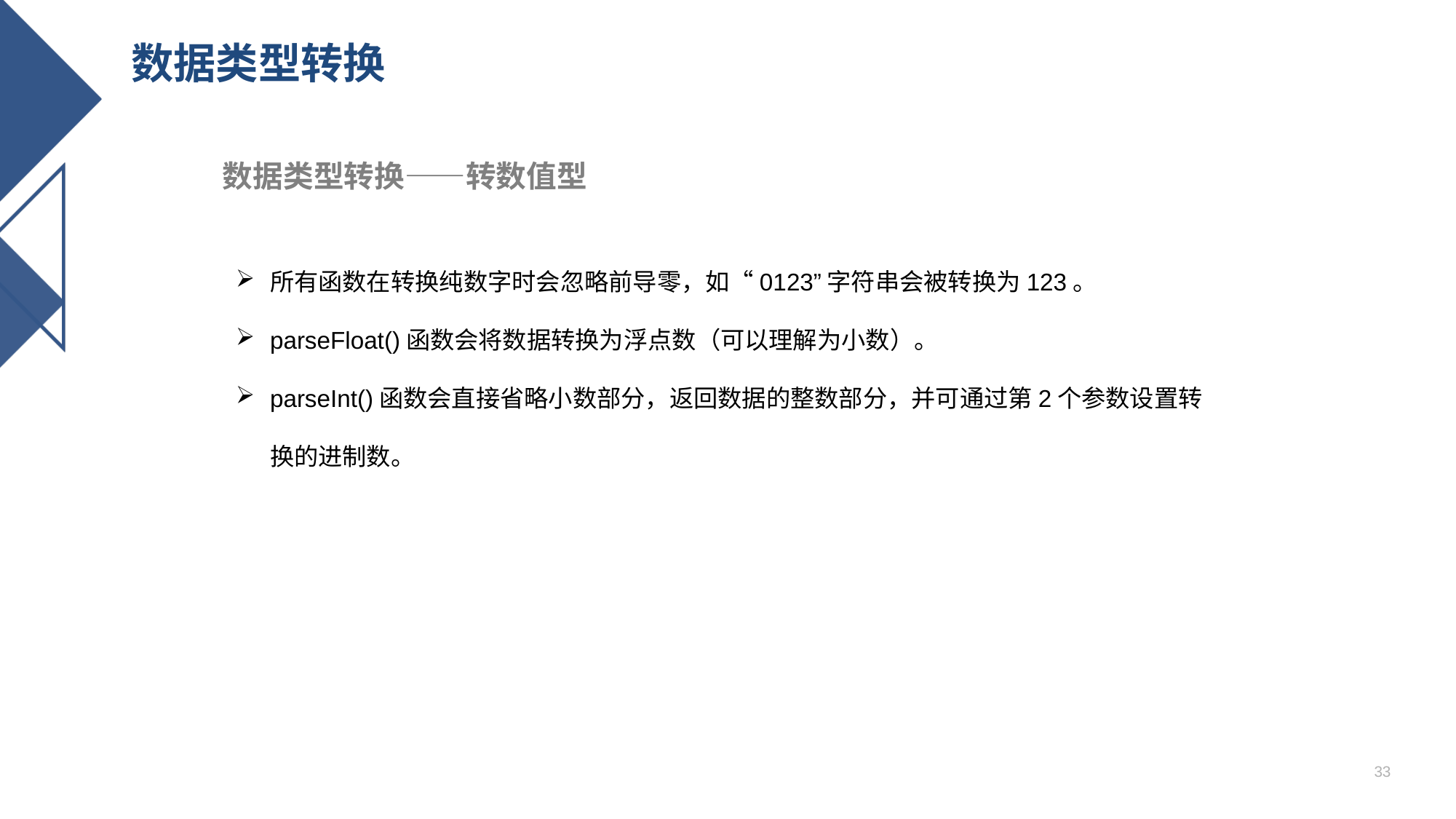

# 数据类型转换
数据类型转换——转数值型
所有函数在转换纯数字时会忽略前导零，如“0123”字符串会被转换为123。
parseFloat()函数会将数据转换为浮点数（可以理解为小数）。
parseInt()函数会直接省略小数部分，返回数据的整数部分，并可通过第2个参数设置转换的进制数。
33